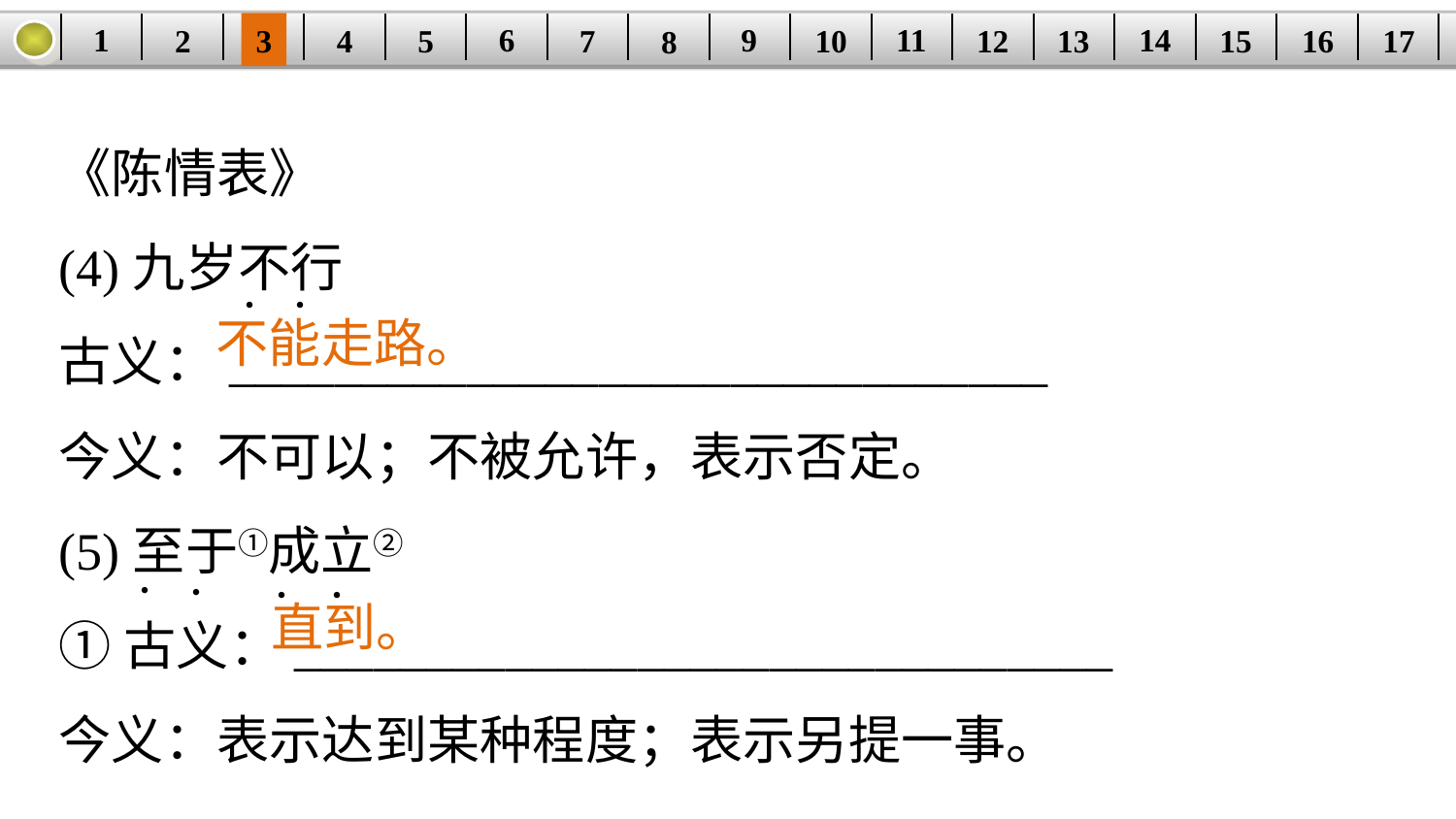

14
1
11
9
6
3
15
12
5
2
16
13
10
|  |  |  |  |  |  |  |  |  |  |  |  |  |  |  |  |  |
| --- | --- | --- | --- | --- | --- | --- | --- | --- | --- | --- | --- | --- | --- | --- | --- | --- |
7
4
17
8

《陈情表》
(4)九岁不行
古义：_______________________________
今义：不可以；不被允许，表示否定。
(5)至于①成立②
①古义：_______________________________
今义：表示达到某种程度；表示另提一事。
·
·
不能走路。
·
·
·
·
直到。